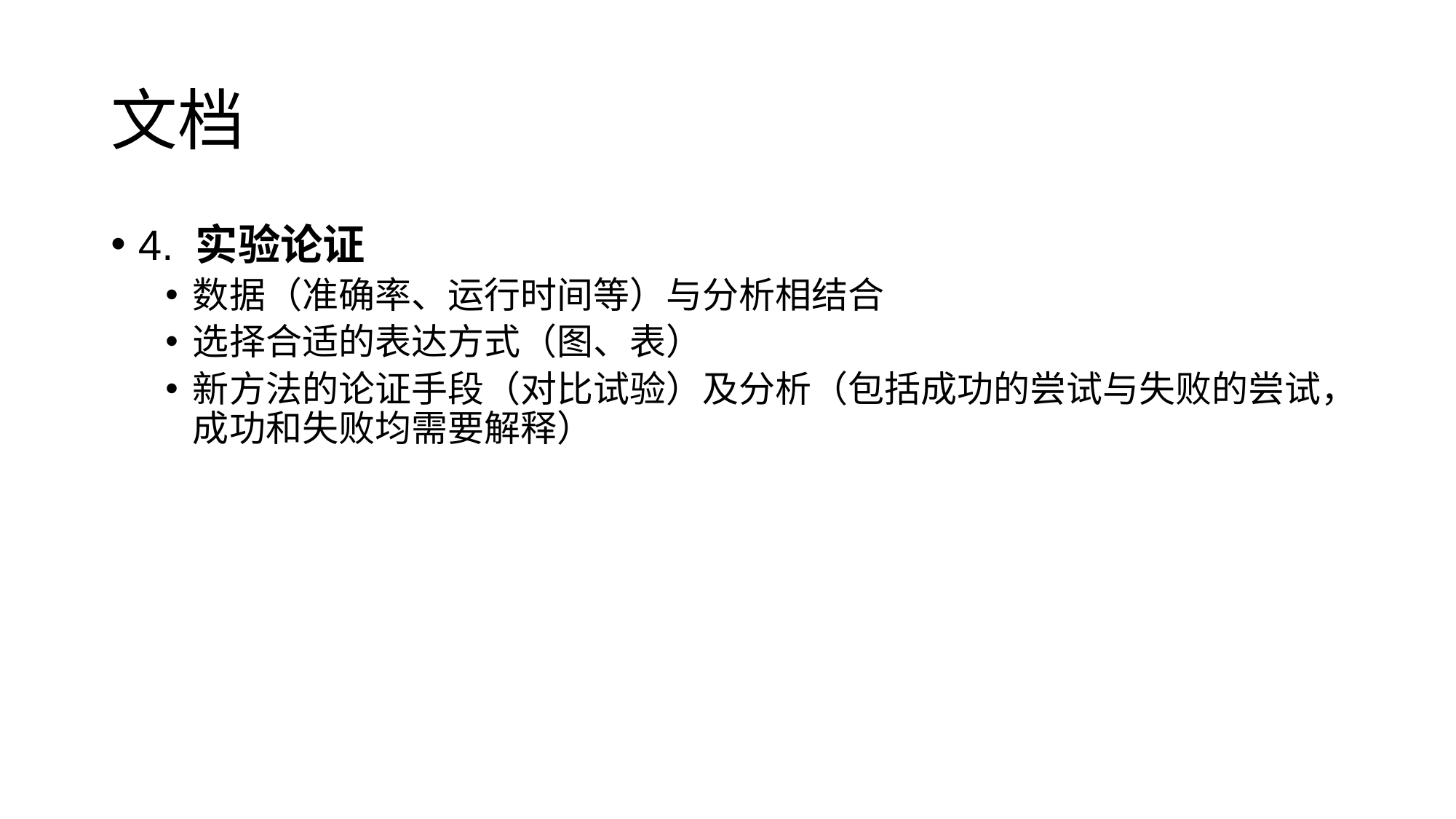

# 文档
4. 实验论证
数据（准确率、运行时间等）与分析相结合
选择合适的表达方式（图、表）
新方法的论证手段（对比试验）及分析（包括成功的尝试与失败的尝试，成功和失败均需要解释）